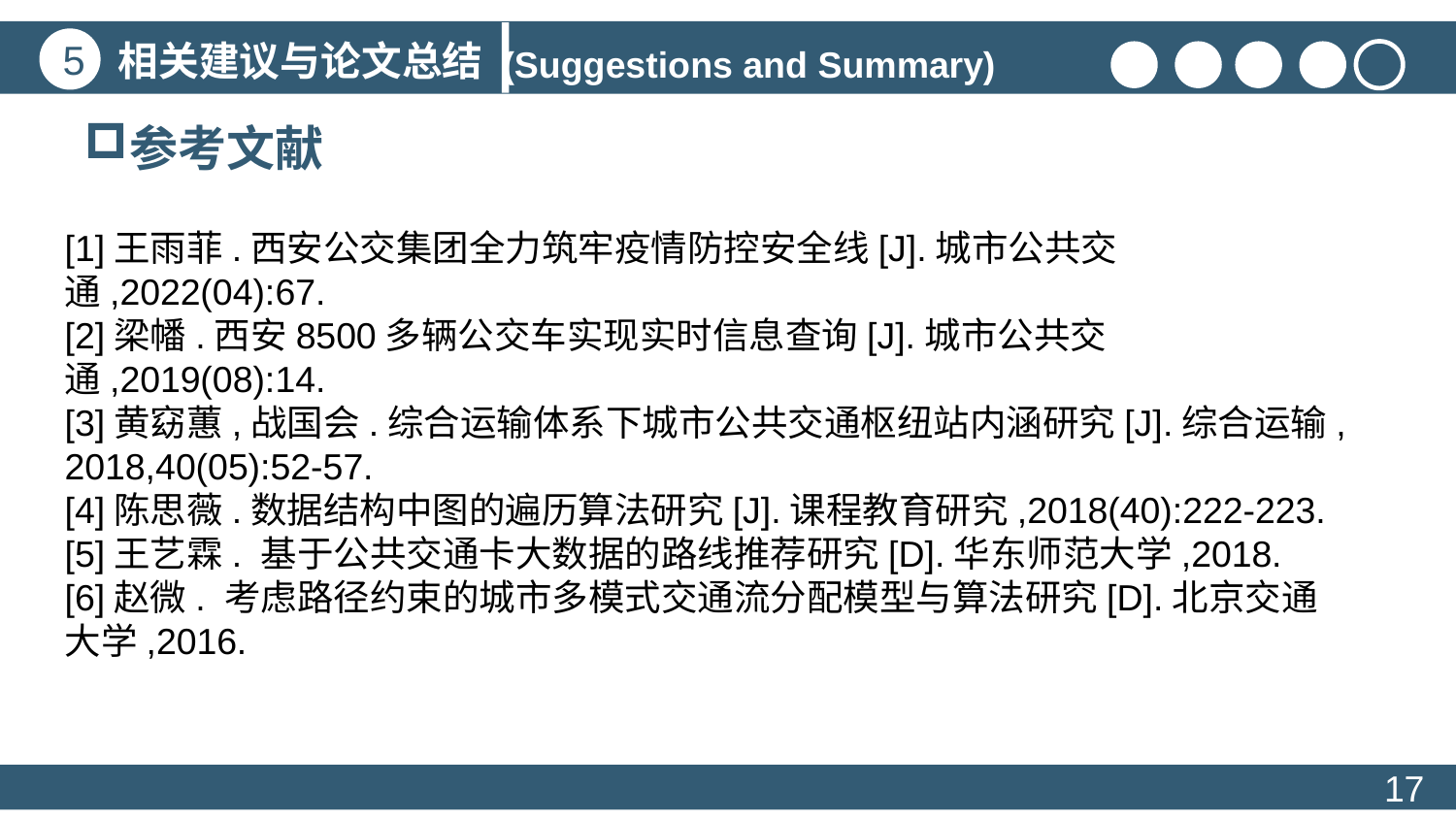

相关建议与论文总结
5
 (Suggestions and Summary)
参考文献
[1]王雨菲.西安公交集团全力筑牢疫情防控安全线[J].城市公共交通,2022(04):67.
[2]梁幡.西安8500多辆公交车实现实时信息查询[J].城市公共交通,2019(08):14.
[3]黄窈蕙,战国会.综合运输体系下城市公共交通枢纽站内涵研究[J].综合运输,2018,40(05):52-57.
[4]陈思薇.数据结构中图的遍历算法研究[J].课程教育研究,2018(40):222-223.
[5]王艺霖. 基于公共交通卡大数据的路线推荐研究[D].华东师范大学,2018.
[6]赵微. 考虑路径约束的城市多模式交通流分配模型与算法研究[D].北京交通大学,2016.

17